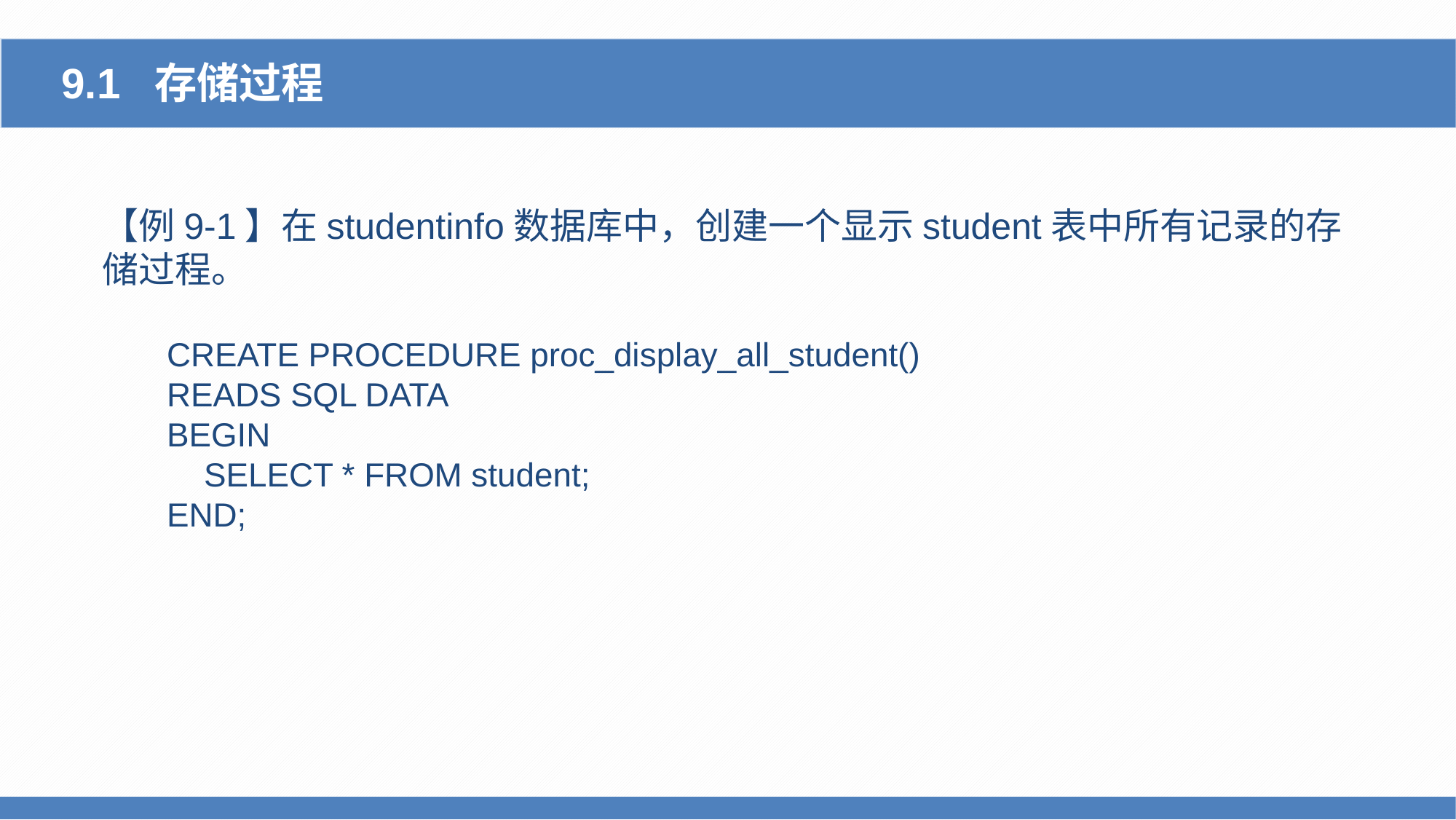

9.1  存储过程

【例9-1】在studentinfo数据库中，创建一个显示student表中所有记录的存储过程。

CREATE PROCEDURE proc_display_all_student()
READS SQL DATA
BEGIN
    SELECT * FROM student;
END;